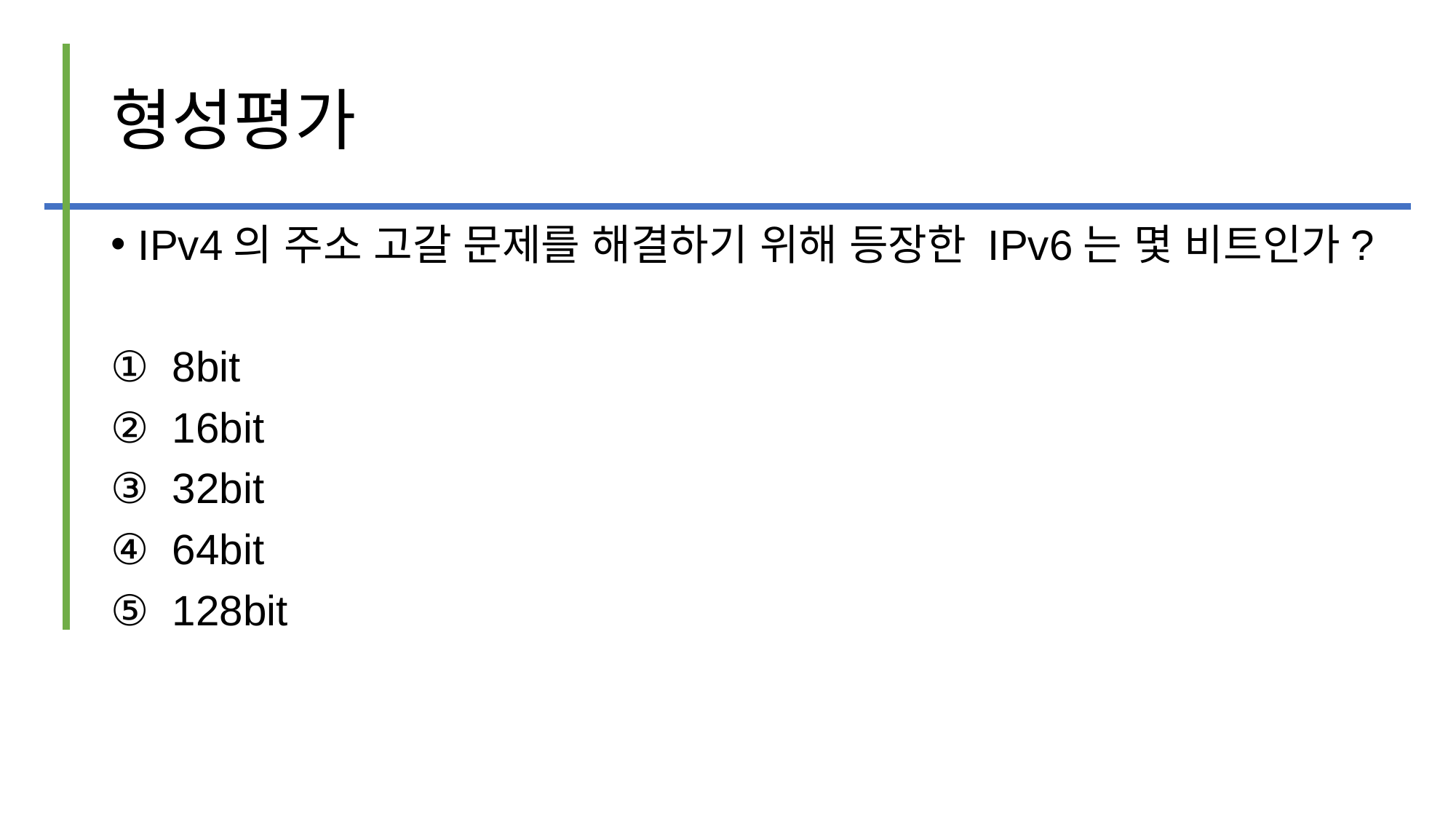

# 형성평가
IPv4의 주소 고갈 문제를 해결하기 위해 등장한 IPv6는 몇 비트인가?

8bit
16bit
32bit
64bit
128bit